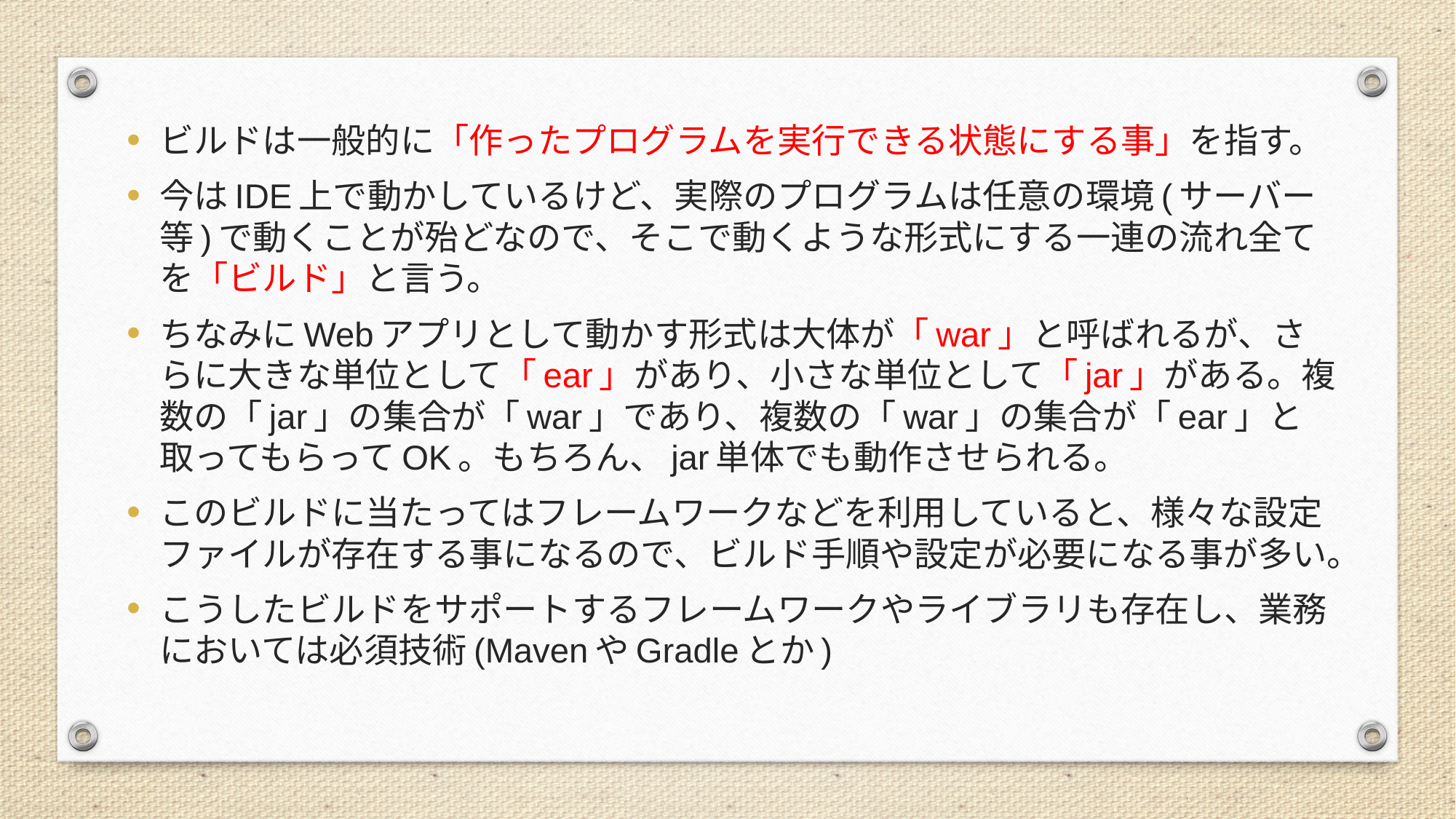

ビルドは一般的に「作ったプログラムを実行できる状態にする事」を指す。
今はIDE上で動かしているけど、実際のプログラムは任意の環境(サーバー等)で動くことが殆どなので、そこで動くような形式にする一連の流れ全てを「ビルド」と言う。
ちなみにWebアプリとして動かす形式は大体が「war」と呼ばれるが、さらに大きな単位として「ear」があり、小さな単位として「jar」がある。複数の「jar」の集合が「war」であり、複数の「war」の集合が「ear」と取ってもらってOK。もちろん、jar単体でも動作させられる。
このビルドに当たってはフレームワークなどを利用していると、様々な設定ファイルが存在する事になるので、ビルド手順や設定が必要になる事が多い。
こうしたビルドをサポートするフレームワークやライブラリも存在し、業務においては必須技術(MavenやGradleとか)